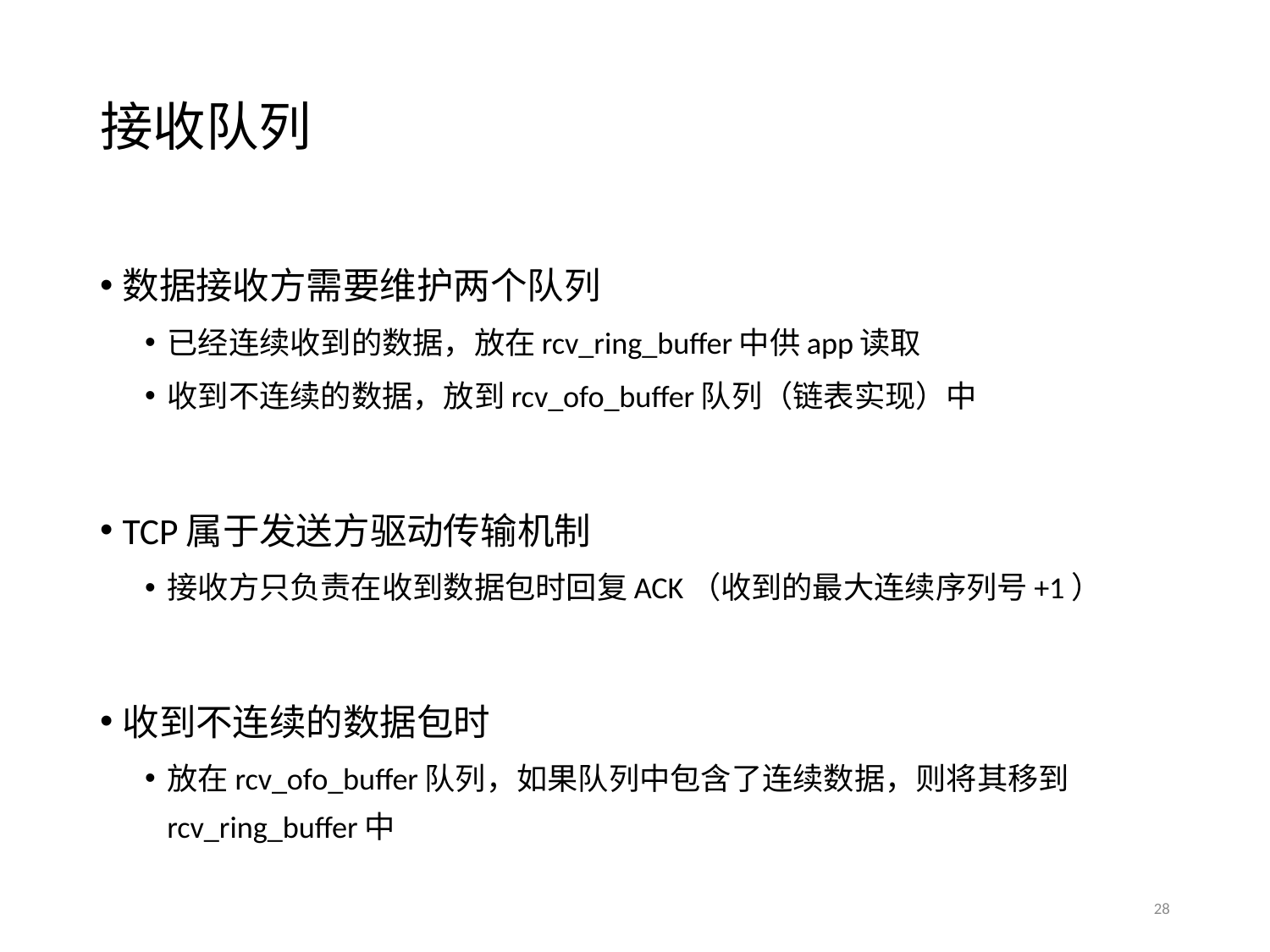

# 接收队列
数据接收方需要维护两个队列
已经连续收到的数据，放在rcv_ring_buffer中供app读取
收到不连续的数据，放到rcv_ofo_buffer队列（链表实现）中

TCP属于发送方驱动传输机制
接收方只负责在收到数据包时回复ACK（收到的最大连续序列号+1）

收到不连续的数据包时
放在rcv_ofo_buffer队列，如果队列中包含了连续数据，则将其移到rcv_ring_buffer中
28